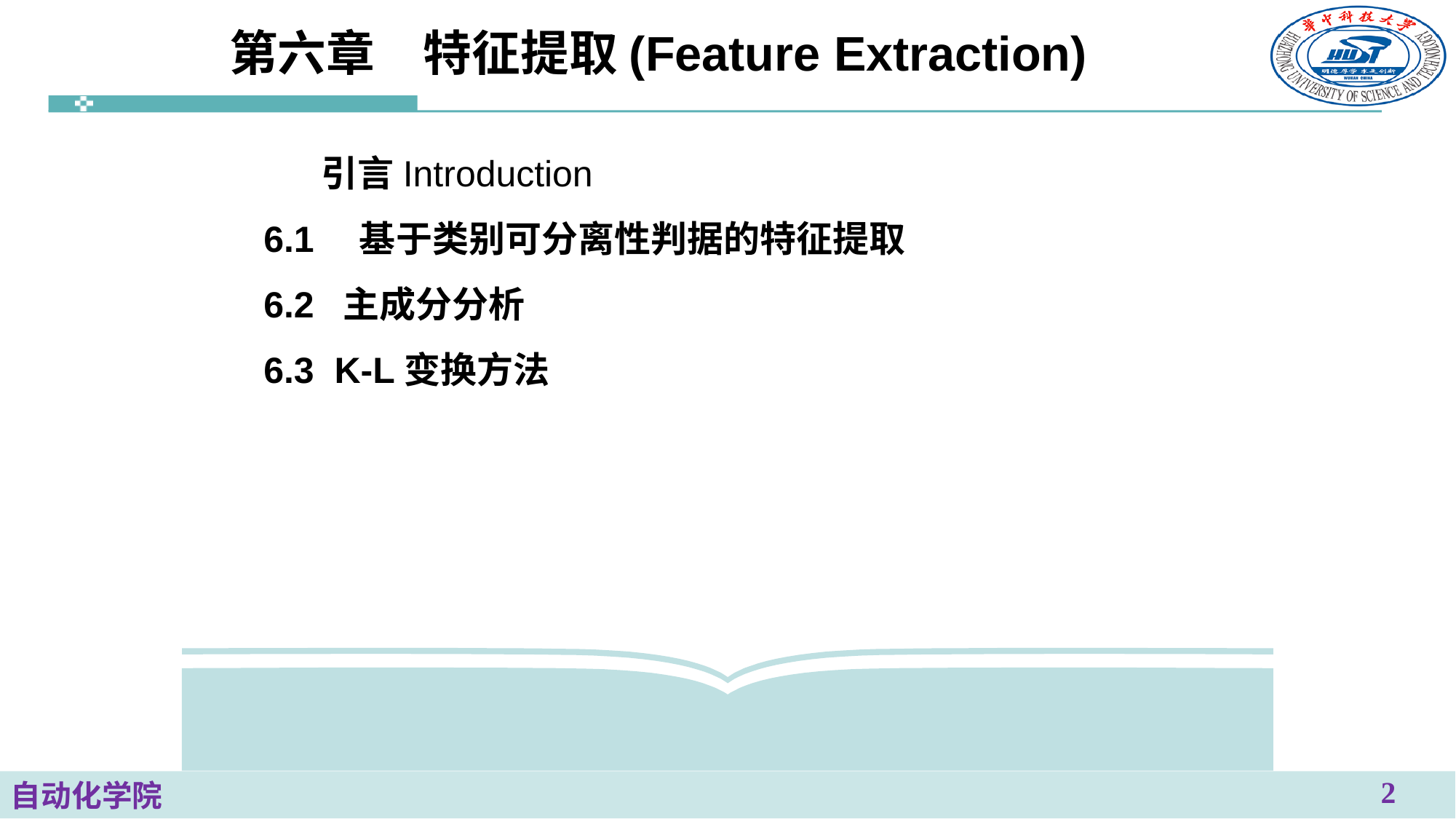

# 第六章　特征提取(Feature Extraction)
      引言Introduction
6.1　基于类别可分离性判据的特征提取
6.2  主成分分析
6.3  K-L变换方法

2